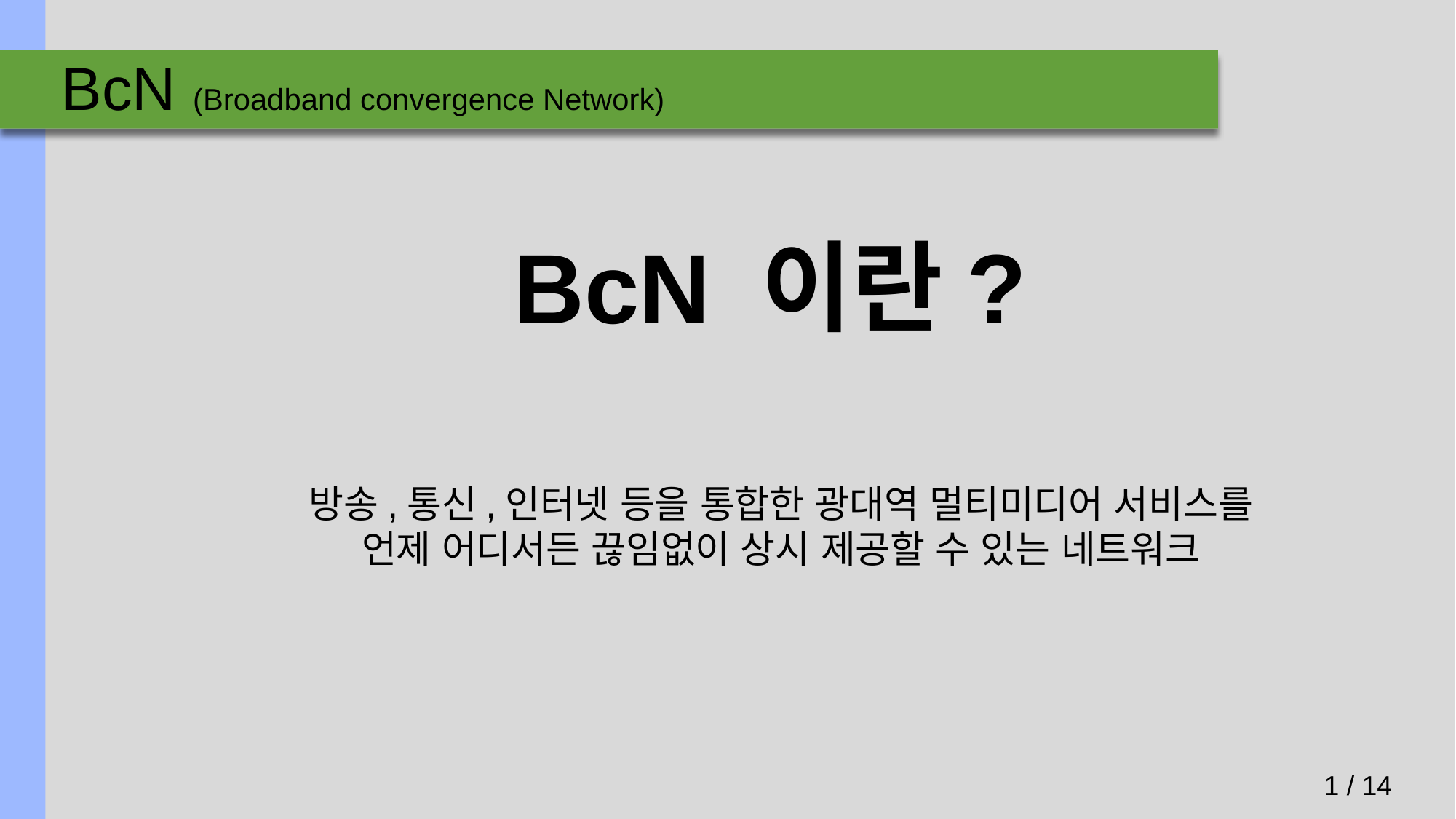

# BcN (Broadband convergence Network)
BcN 이란?
방송,통신,인터넷 등을 통합한 광대역 멀티미디어 서비스를 언제 어디서든 끊임없이 상시 제공할 수 있는 네트워크
1 / 14